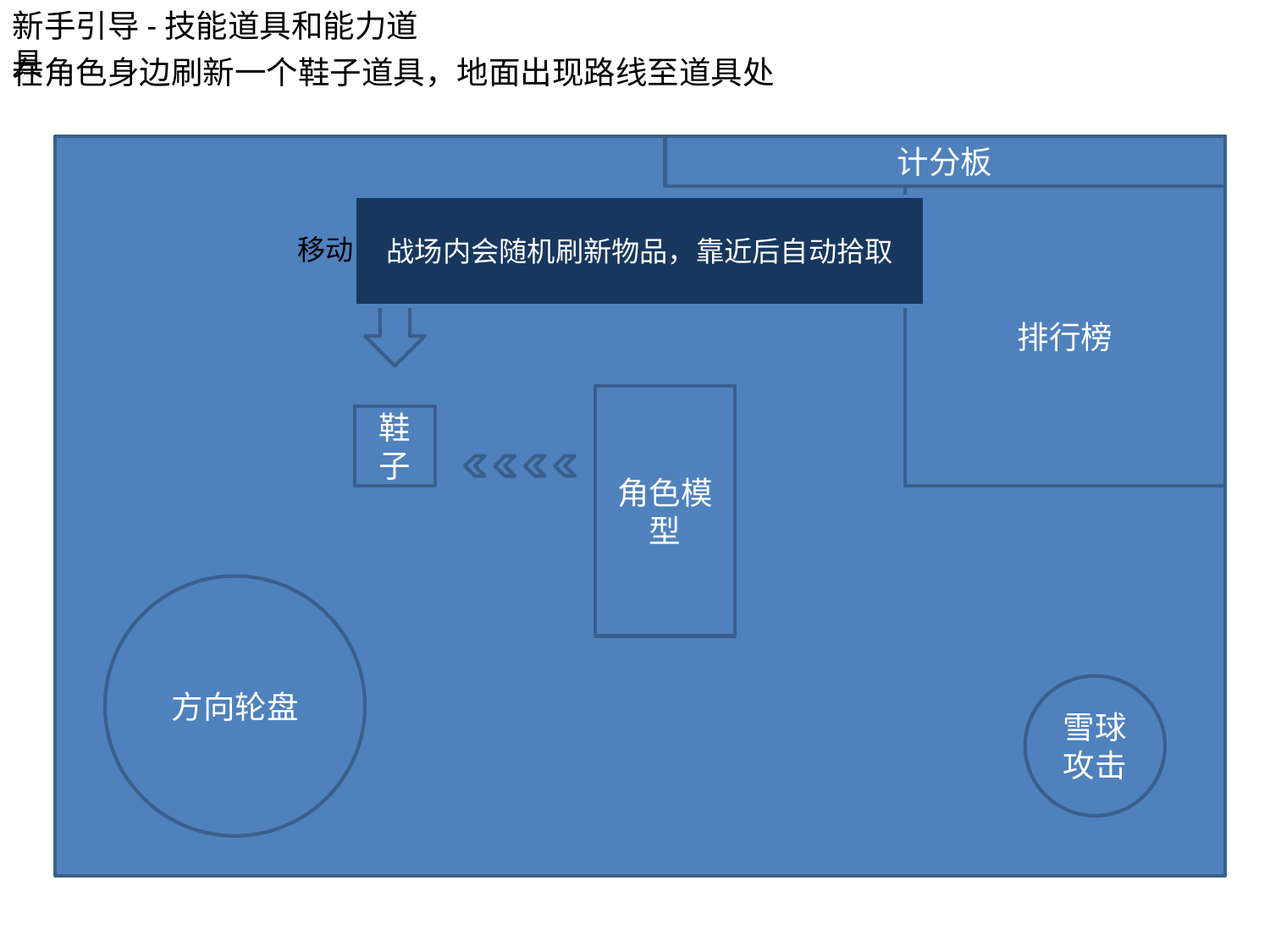

新手引导-技能道具和能力道具
在角色身边刷新一个鞋子道具，地面出现路线至道具处

计分板
排行榜
战场内会随机刷新物品，靠近后自动拾取
移动至此处拾取

角色模型
鞋子

方向轮盘
雪球攻击